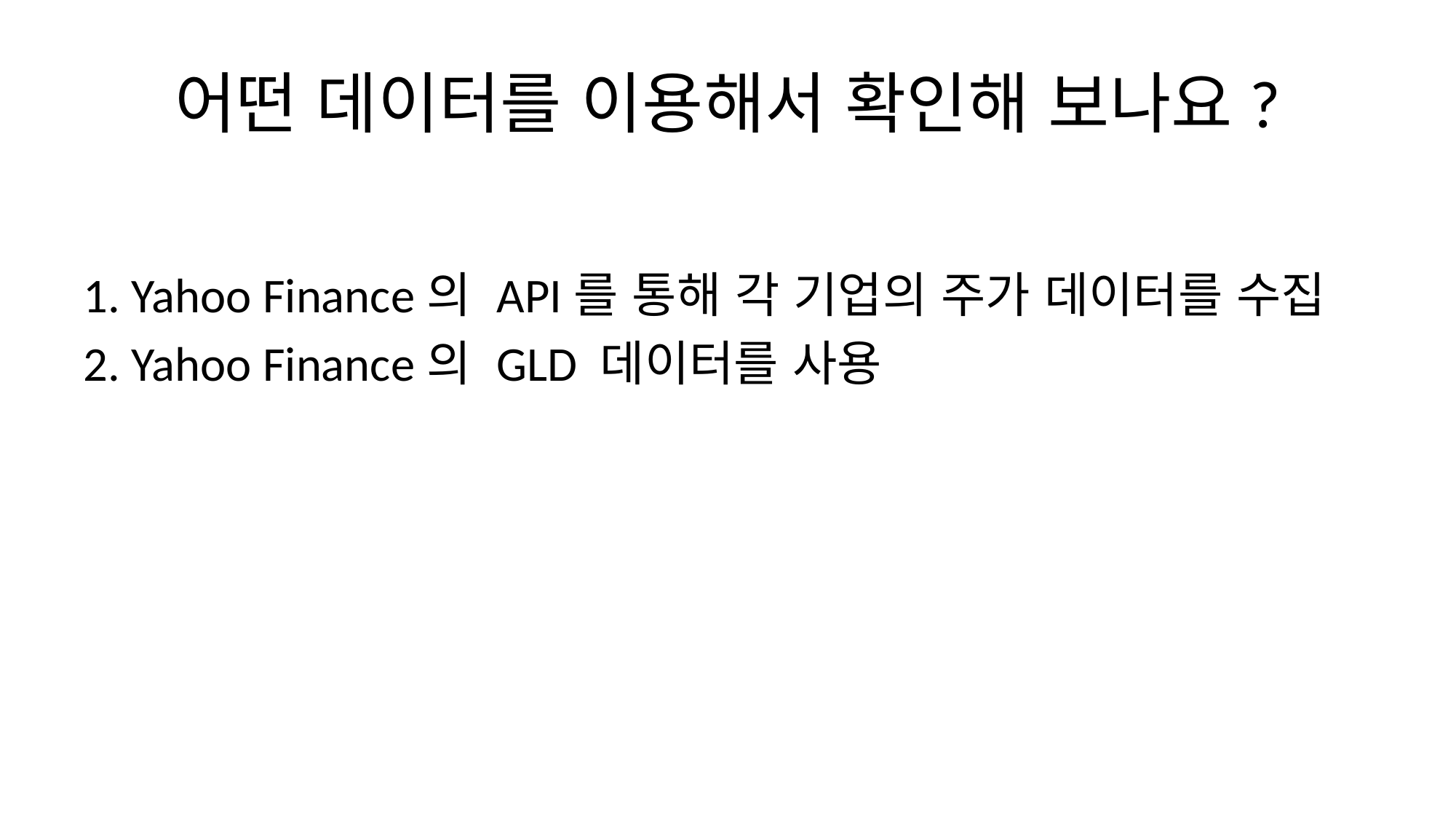

# 어떤 데이터를 이용해서 확인해 보나요?

1. Yahoo Finance의 API를 통해 각 기업의 주가 데이터를 수집
2. Yahoo Finance의 GLD 데이터를 사용